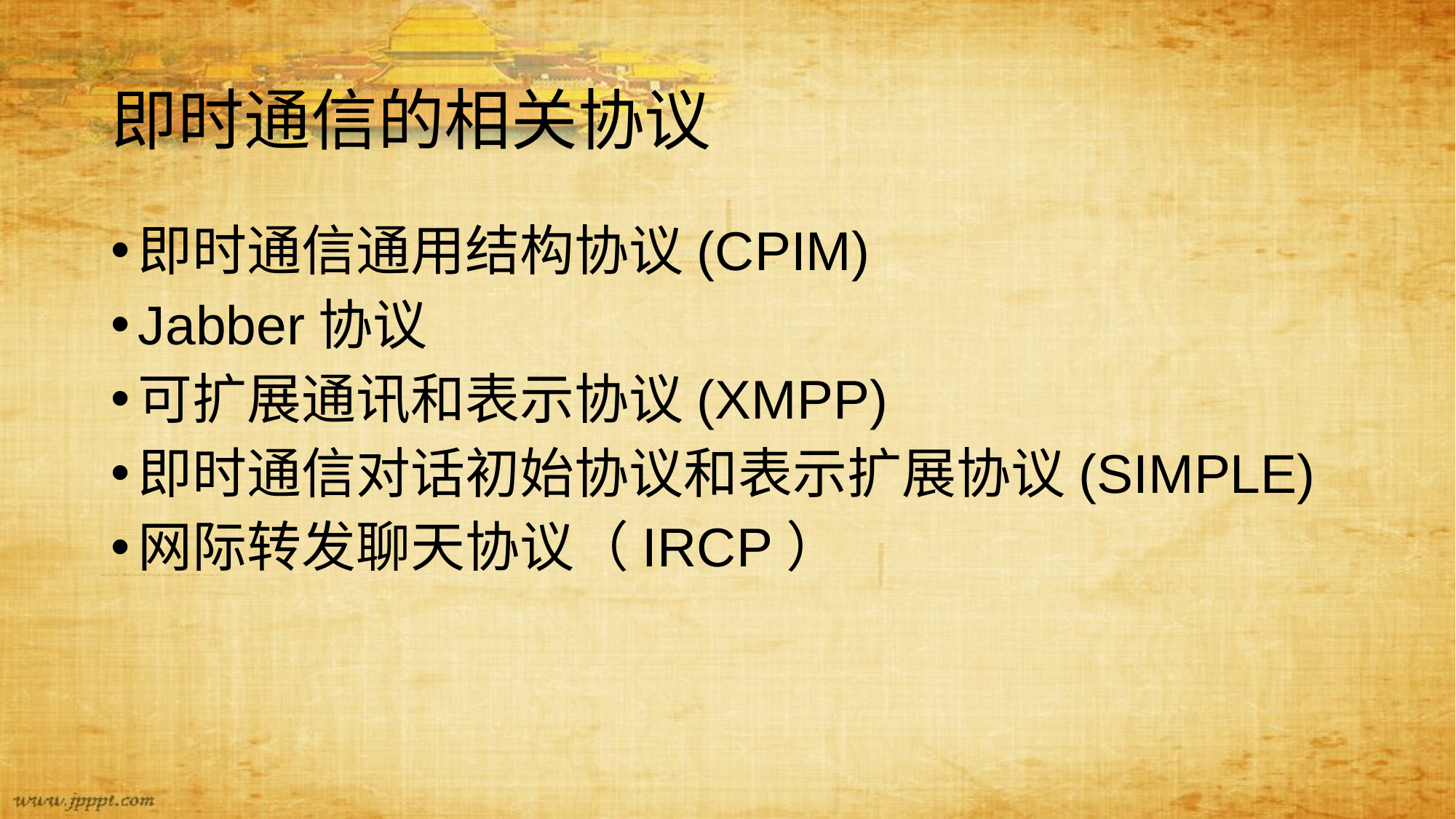

# 即时通信的相关协议
即时通信通用结构协议(CPIM)
Jabber协议
可扩展通讯和表示协议(XMPP)
即时通信对话初始协议和表示扩展协议(SIMPLE)
网际转发聊天协议（IRCP）